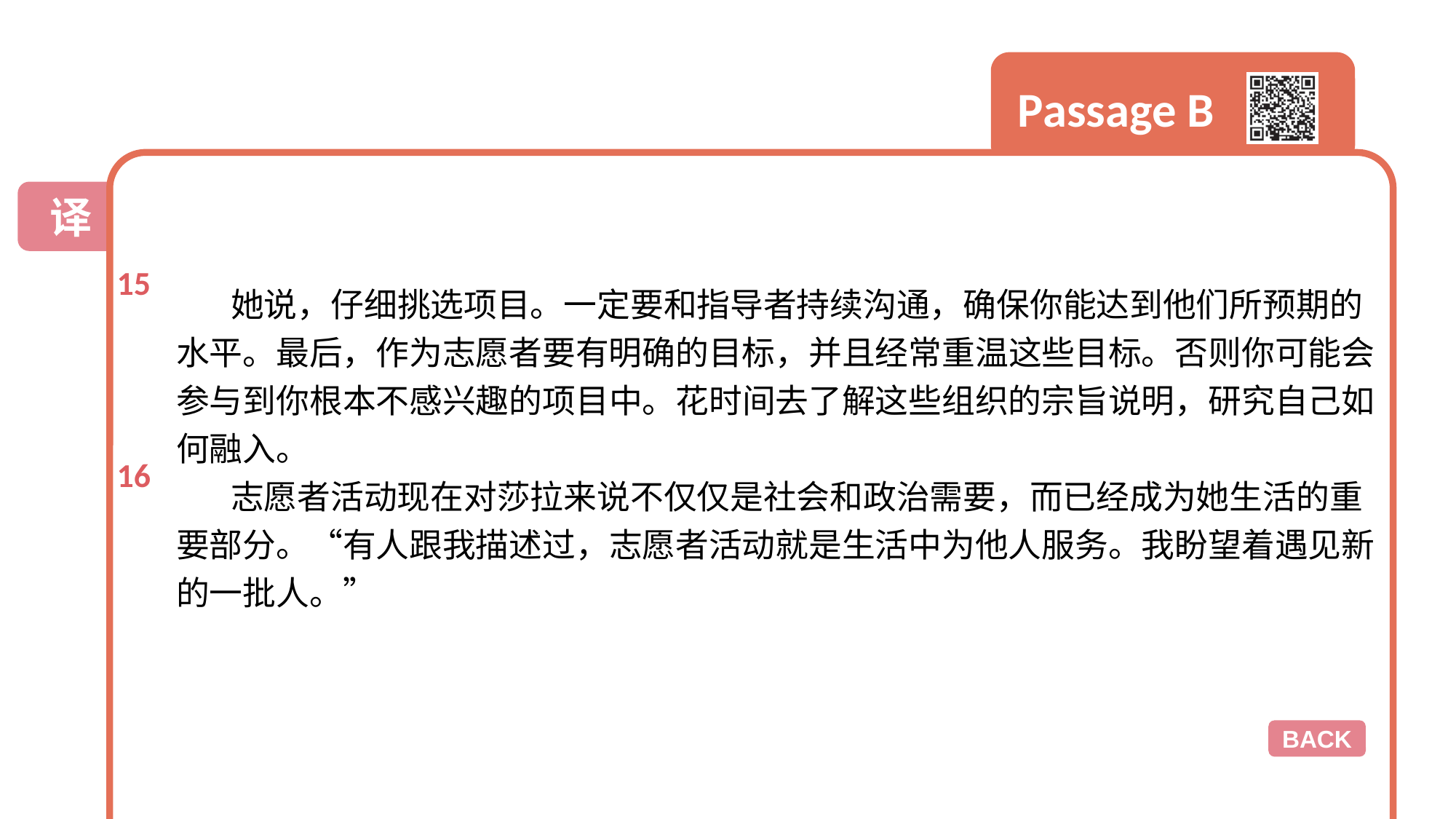

她说，仔细挑选项目。一定要和指导者持续沟通，确保你能达到他们所预期的水平。最后，作为志愿者要有明确的目标，并且经常重温这些目标。否则你可能会参与到你根本不感兴趣的项目中。花时间去了解这些组织的宗旨说明，研究自己如何融入。
志愿者活动现在对莎拉来说不仅仅是社会和政治需要，而已经成为她生活的重要部分。“有人跟我描述过，志愿者活动就是生活中为他人服务。我盼望着遇见新的一批人。”

15

16

BACK